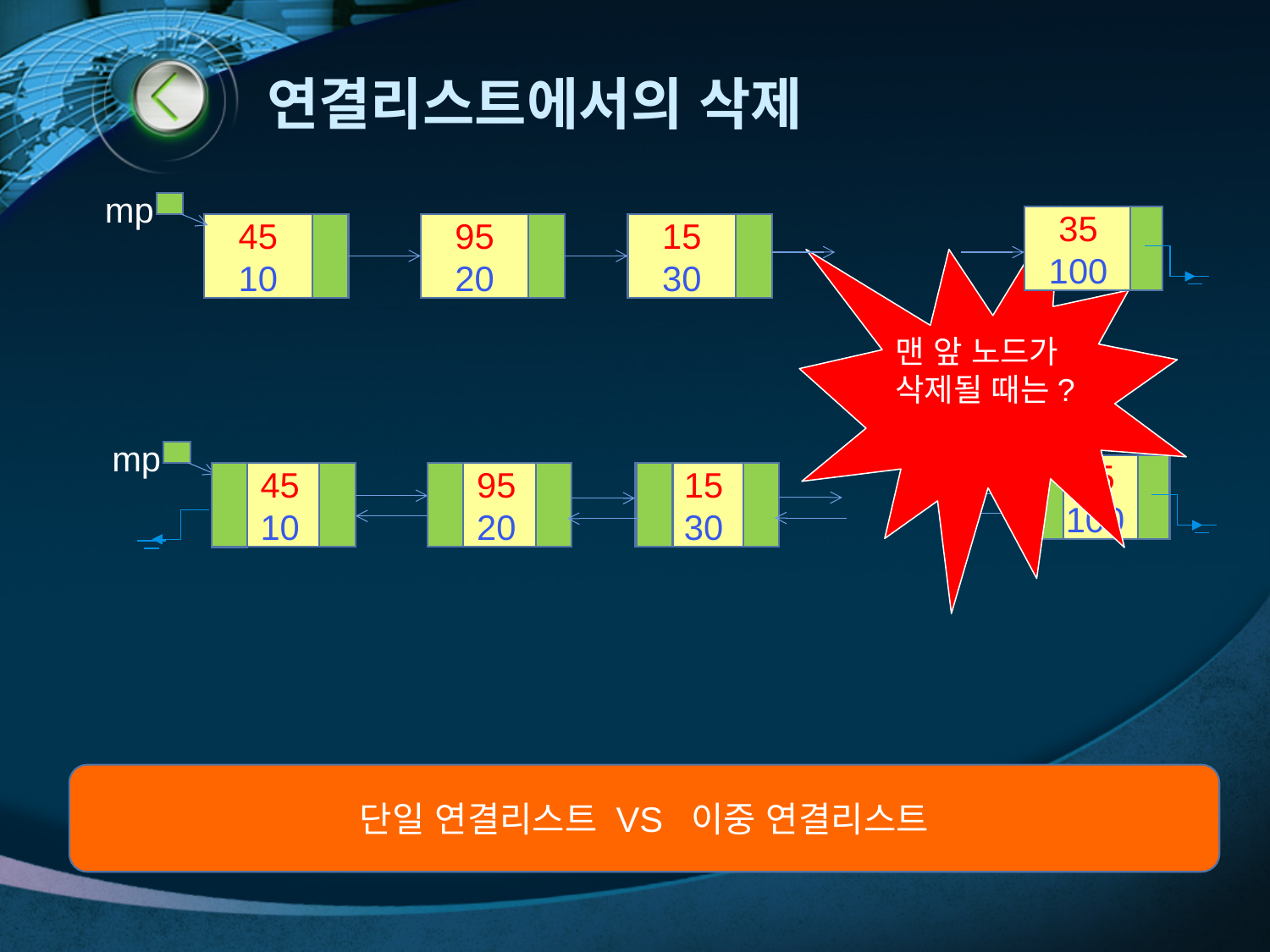

# 연결리스트에서의 삭제
mp

35
100

45
10

95
20

15
30

맨 앞 노드가 삭제될 때는?
mp

  35
  100

   45
   10

   95
   20

   15
   30

단일 연결리스트 VS  이중 연결리스트